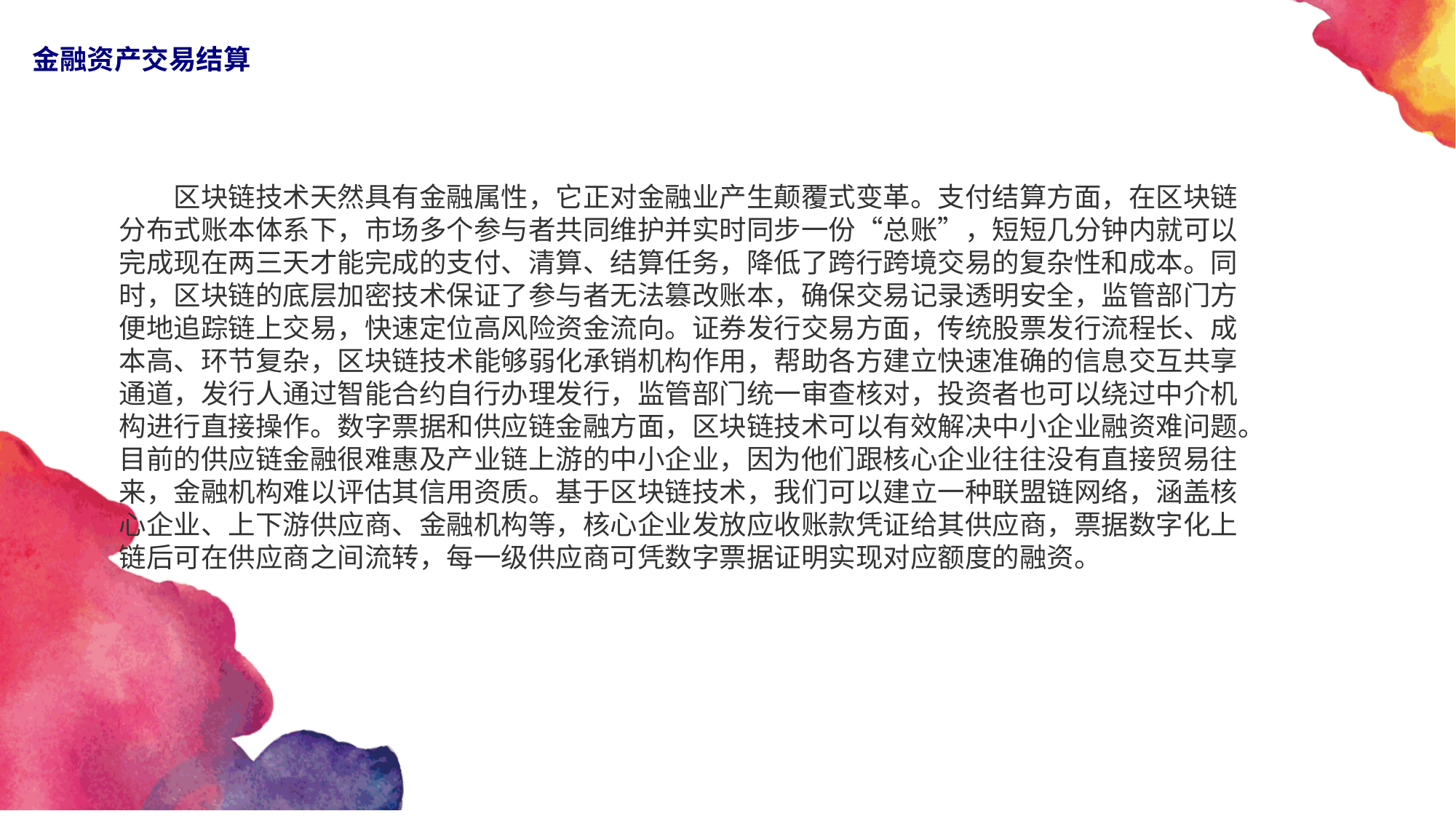

金融资产交易结算
　　区块链技术天然具有金融属性，它正对金融业产生颠覆式变革。支付结算方面，在区块链分布式账本体系下，市场多个参与者共同维护并实时同步一份“总账”，短短几分钟内就可以完成现在两三天才能完成的支付、清算、结算任务，降低了跨行跨境交易的复杂性和成本。同时，区块链的底层加密技术保证了参与者无法篡改账本，确保交易记录透明安全，监管部门方便地追踪链上交易，快速定位高风险资金流向。证券发行交易方面，传统股票发行流程长、成本高、环节复杂，区块链技术能够弱化承销机构作用，帮助各方建立快速准确的信息交互共享通道，发行人通过智能合约自行办理发行，监管部门统一审查核对，投资者也可以绕过中介机构进行直接操作。数字票据和供应链金融方面，区块链技术可以有效解决中小企业融资难问题。目前的供应链金融很难惠及产业链上游的中小企业，因为他们跟核心企业往往没有直接贸易往来，金融机构难以评估其信用资质。基于区块链技术，我们可以建立一种联盟链网络，涵盖核心企业、上下游供应商、金融机构等，核心企业发放应收账款凭证给其供应商，票据数字化上链后可在供应商之间流转，每一级供应商可凭数字票据证明实现对应额度的融资。